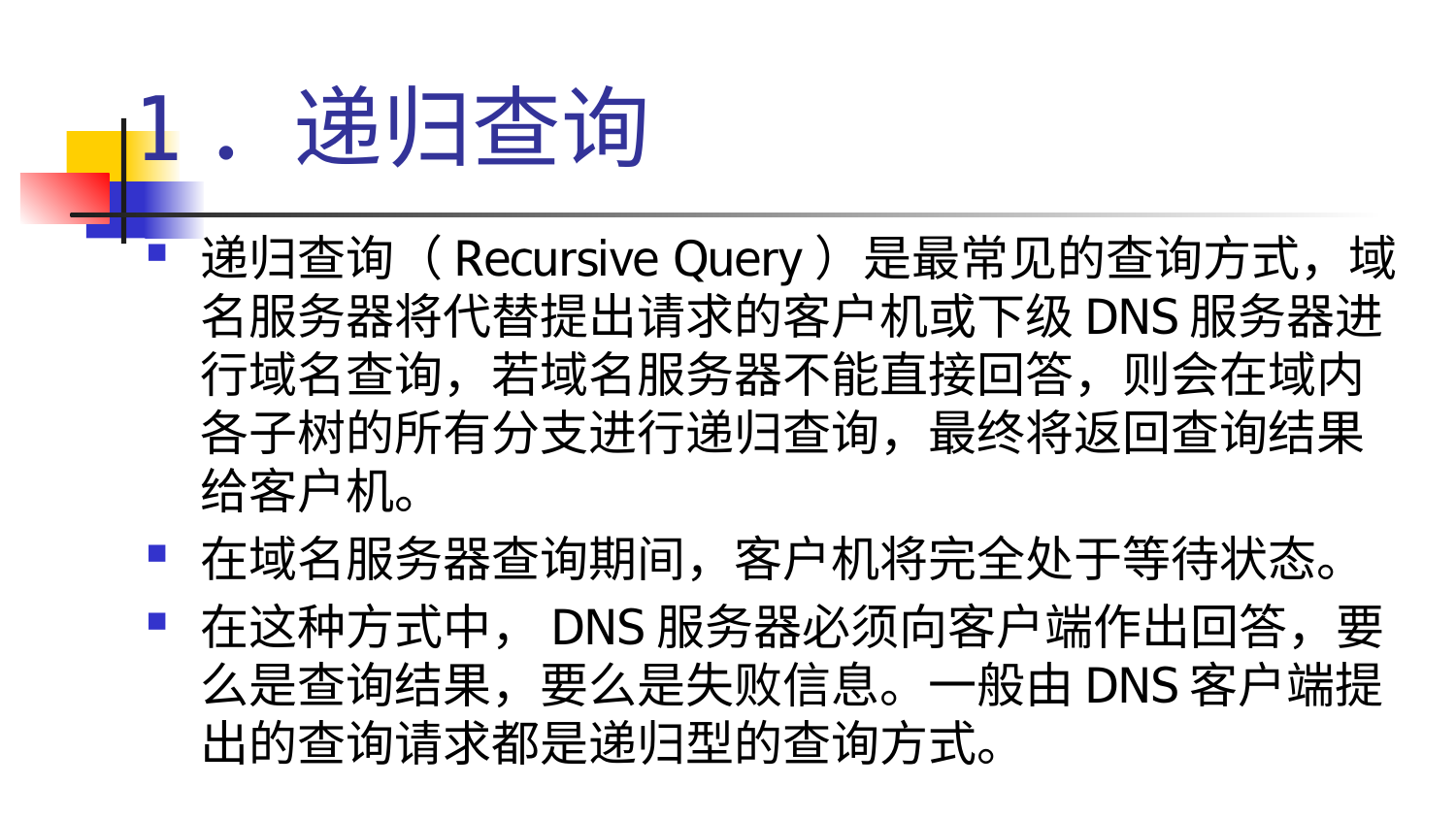

# 1．递归查询
递归查询（Recursive Query）是最常见的查询方式，域名服务器将代替提出请求的客户机或下级DNS服务器进行域名查询，若域名服务器不能直接回答，则会在域内各子树的所有分支进行递归查询，最终将返回查询结果给客户机。
在域名服务器查询期间，客户机将完全处于等待状态。
在这种方式中，DNS服务器必须向客户端作出回答，要么是查询结果，要么是失败信息。一般由DNS客户端提出的查询请求都是递归型的查询方式。